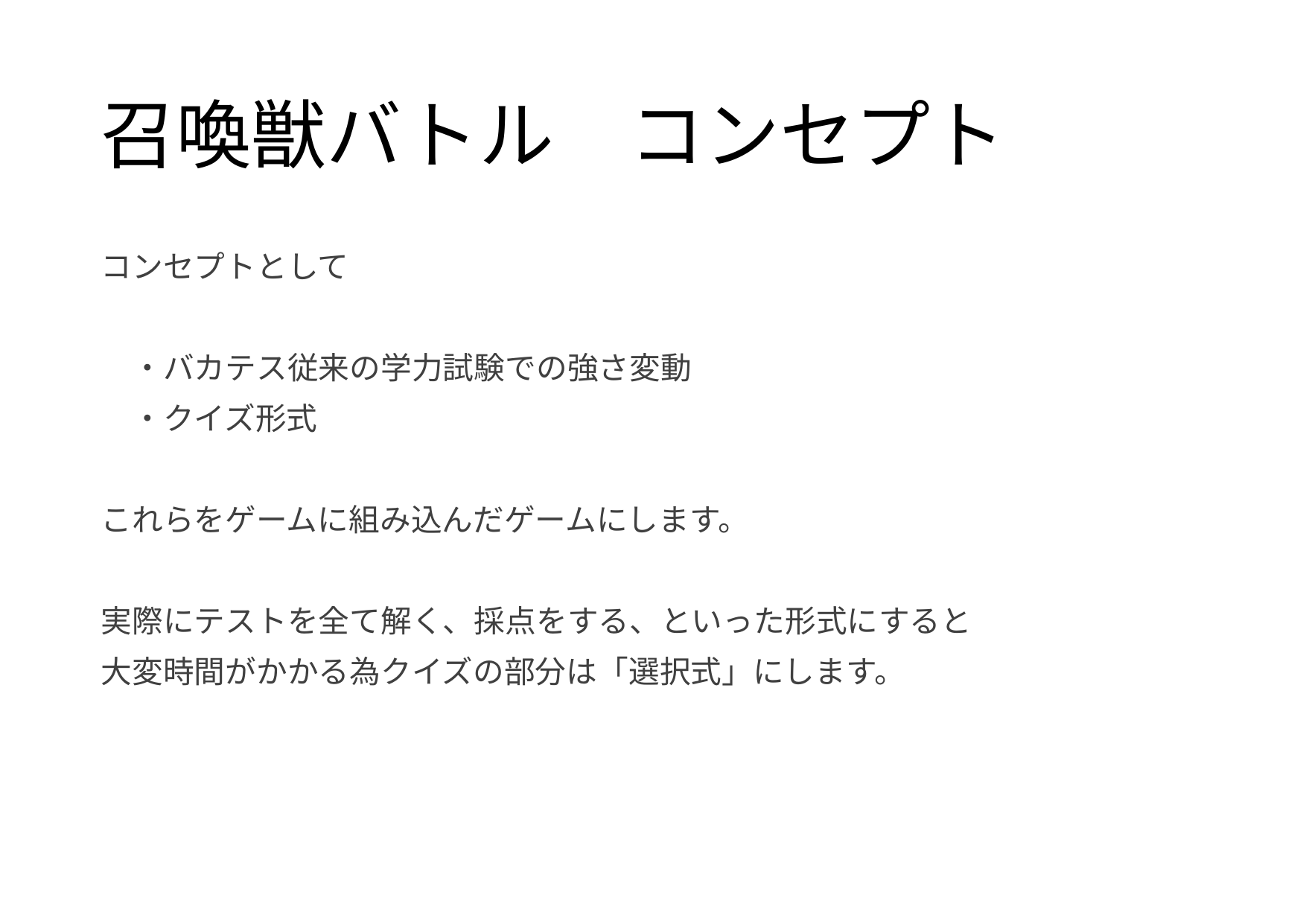

# 召喚獣バトル　コンセプト
コンセプトとして

　・バカテス従来の学力試験での強さ変動
　・クイズ形式

これらをゲームに組み込んだゲームにします。

実際にテストを全て解く、採点をする、といった形式にすると
大変時間がかかる為クイズの部分は「選択式」にします。